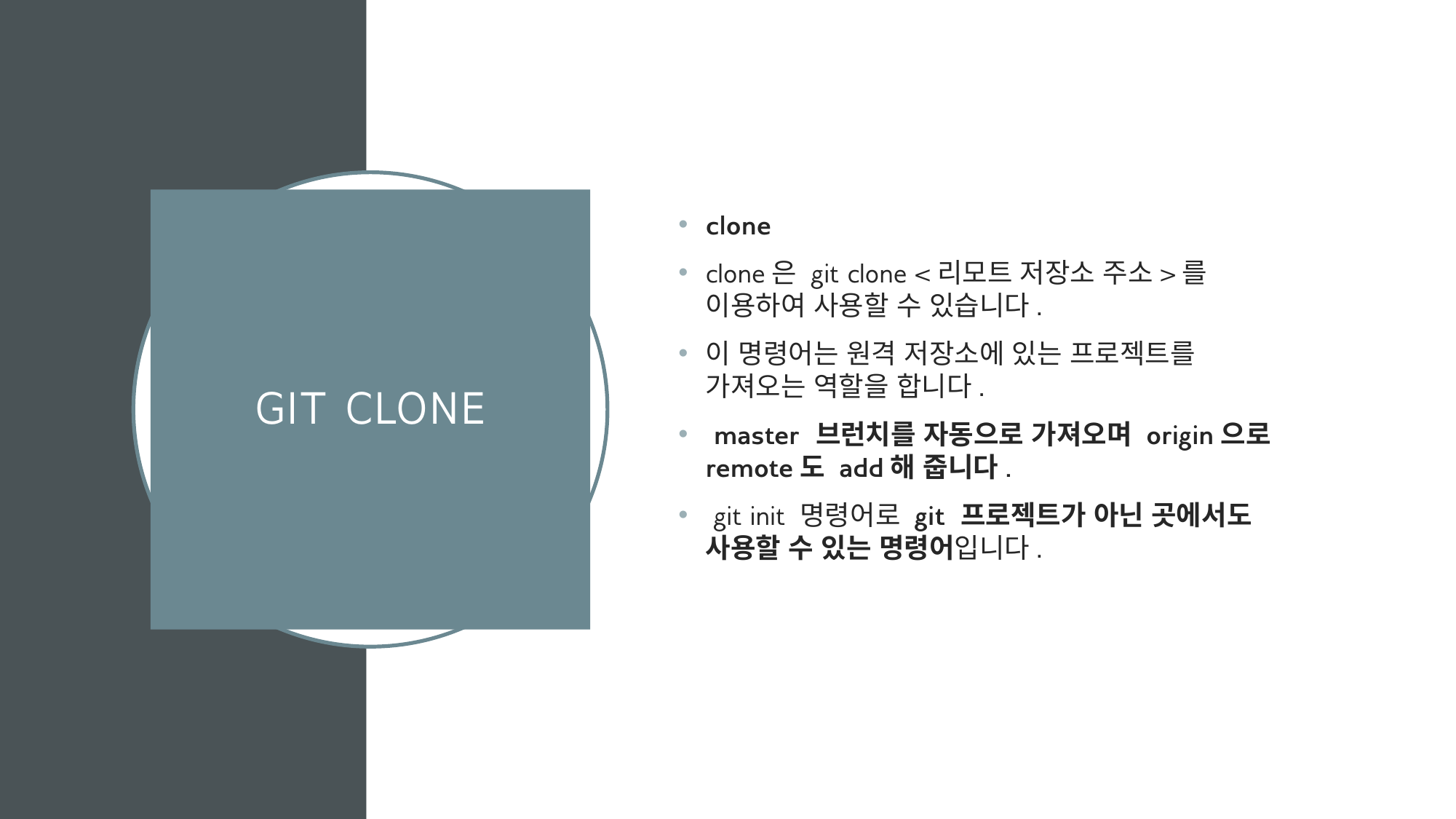

clone
clone은 git clone <리모트 저장소 주소>를 이용하여 사용할 수 있습니다.
이 명령어는 원격 저장소에 있는 프로젝트를 가져오는 역할을 합니다.
 master 브런치를 자동으로 가져오며 origin으로 remote도 add해 줍니다.
 git init 명령어로 git 프로젝트가 아닌 곳에서도 사용할 수 있는 명령어입니다.

# git clone